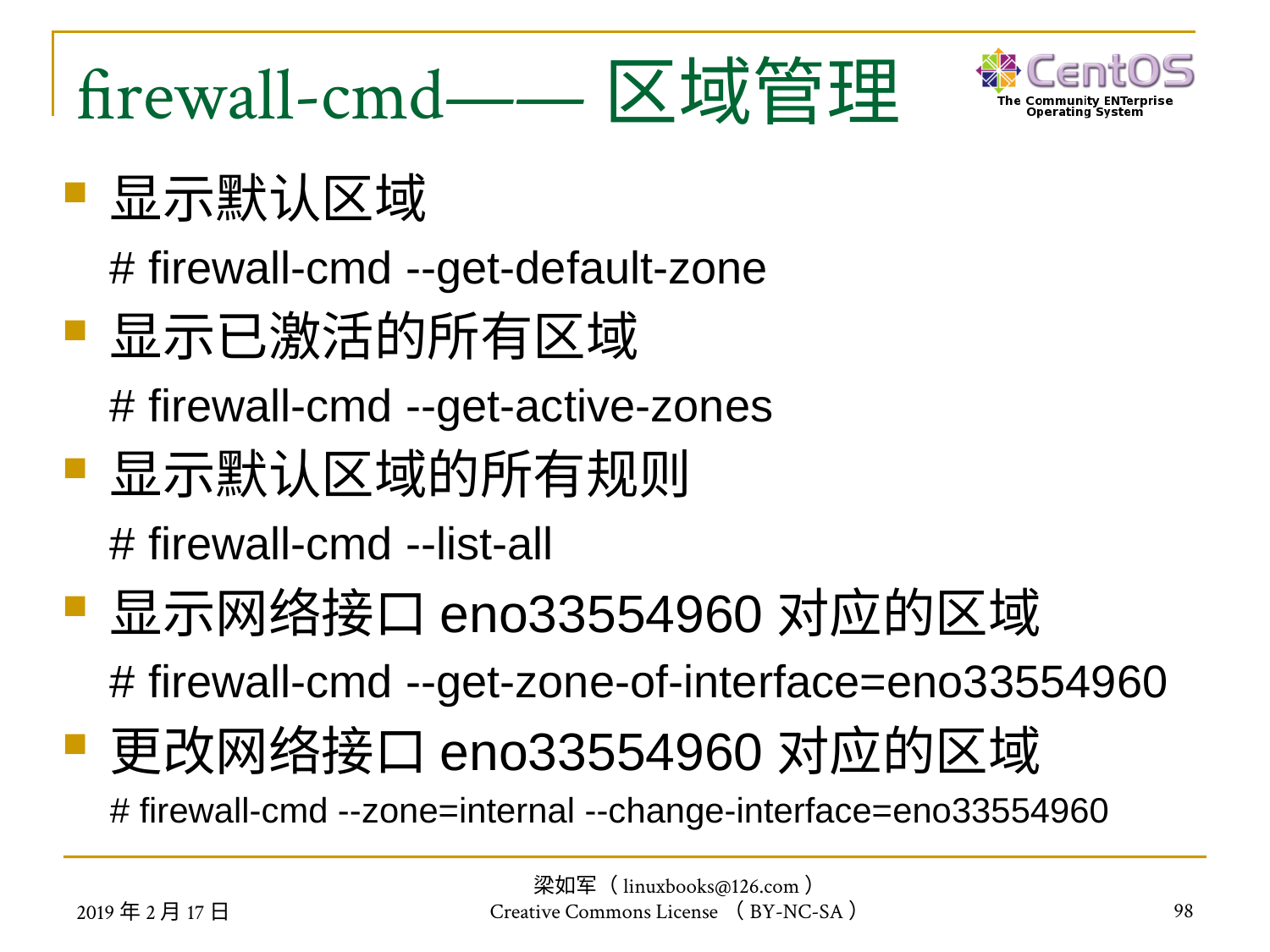

# firewall-cmd——区域管理
显示默认区域
# firewall-cmd --get-default-zone
显示已激活的所有区域
# firewall-cmd --get-active-zones
显示默认区域的所有规则
# firewall-cmd --list-all
显示网络接口eno33554960对应的区域
# firewall-cmd --get-zone-of-interface=eno33554960
更改网络接口eno33554960对应的区域
# firewall-cmd --zone=internal --change-interface=eno33554960
梁如军（linuxbooks@126.com）
Creative Commons License（BY-NC-SA）
2019年2月17日
98